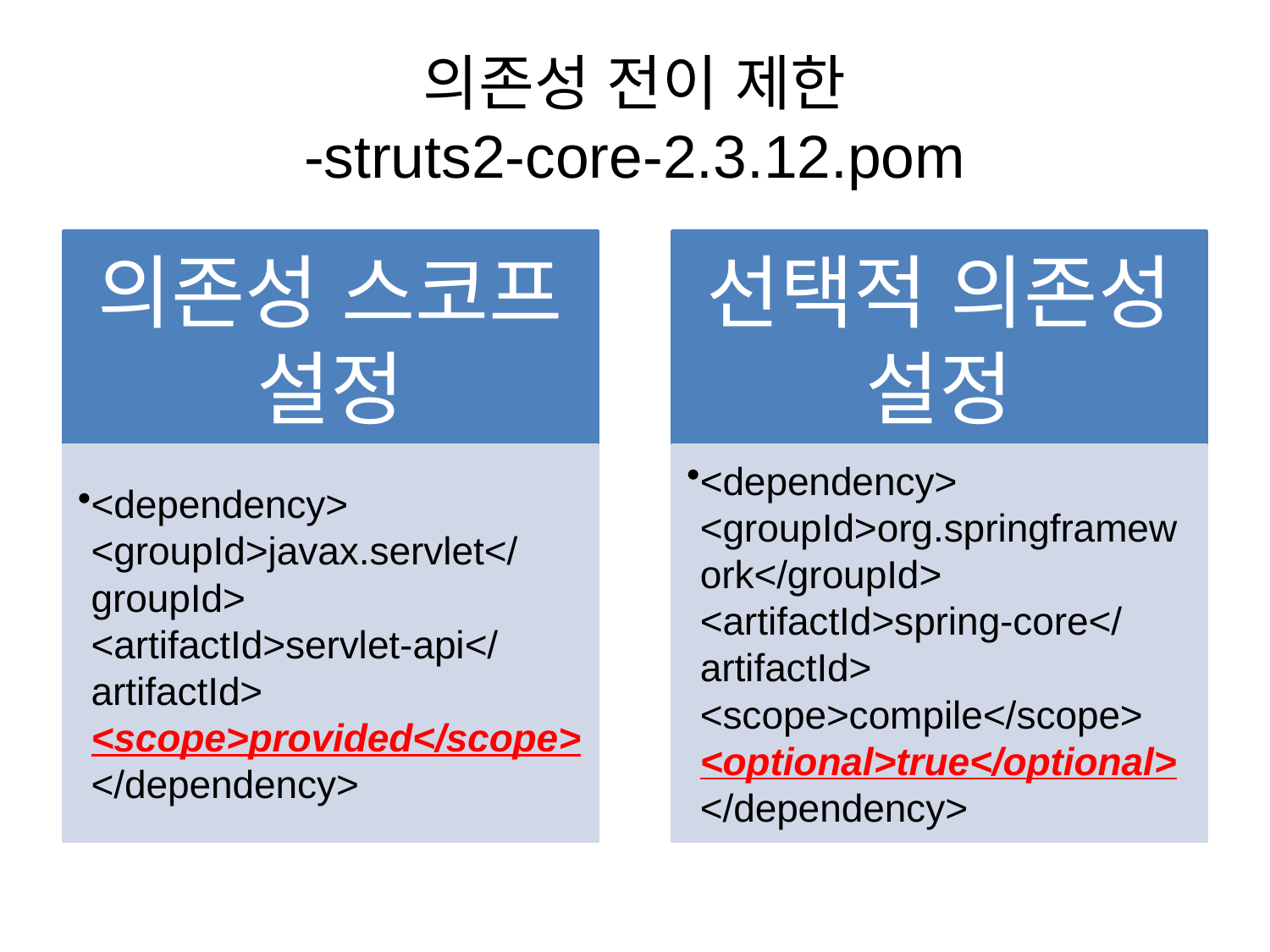

# 의존성 전이 제한 -struts2-core-2.3.12.pom
의존성 스코프 설정
선택적 의존성 설정
<dependency>
<groupId>javax.servlet</groupId>
<artifactId>servlet-api</artifactId>
<scope>provided</scope>
</dependency>
<dependency>
<groupId>org.springframework</groupId>
<artifactId>spring-core</artifactId>
<scope>compile</scope>
<optional>true</optional>
</dependency>